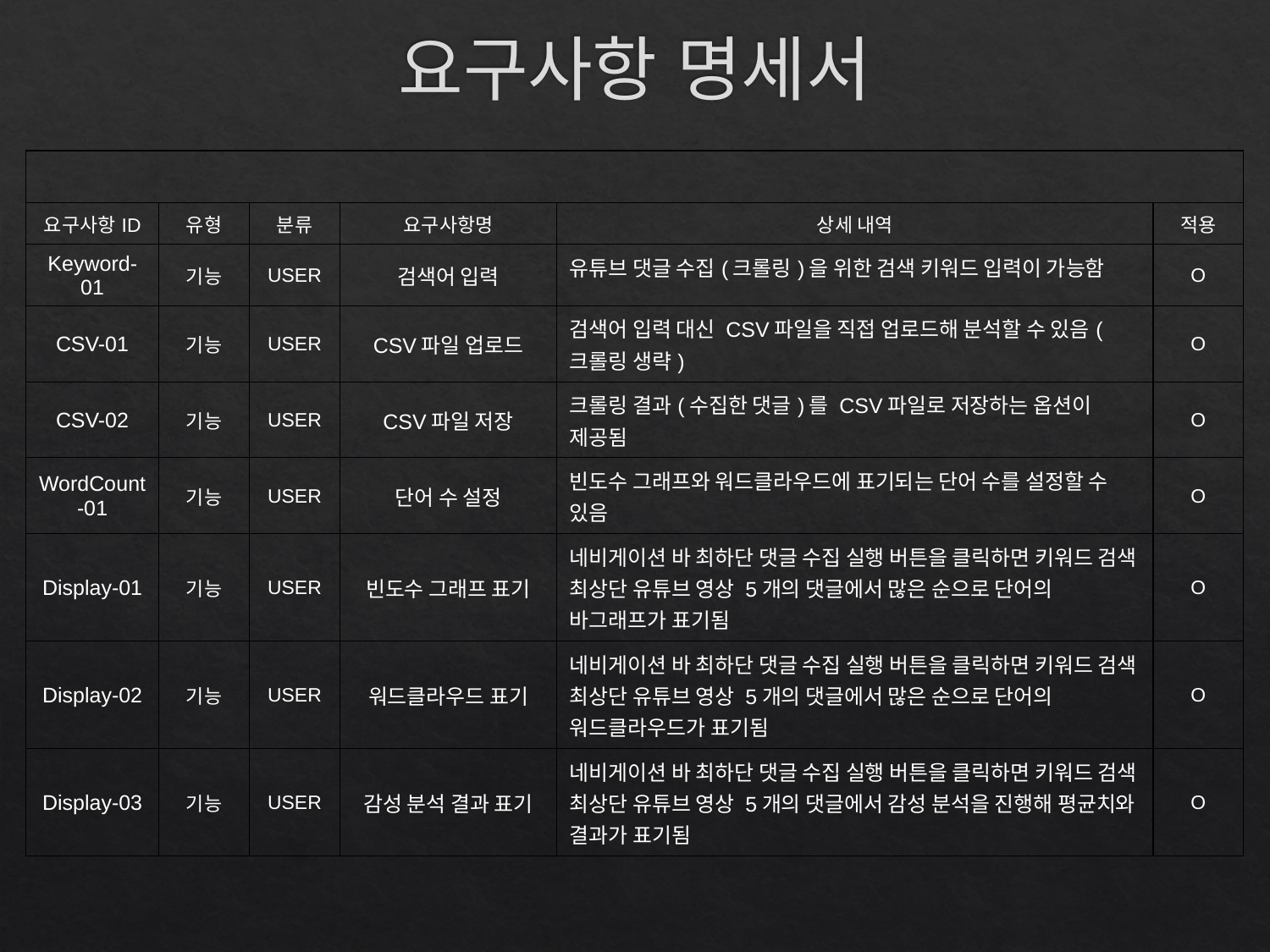

# 요구사항 명세서
|  |  |  |  |  |  |
| --- | --- | --- | --- | --- | --- |
| 요구사항ID | 유형 | 분류 | 요구사항명 | 상세 내역 | 적용 |
| Keyword-01 | 기능 | USER | 검색어 입력 | 유튜브 댓글 수집(크롤링)을 위한 검색 키워드 입력이 가능함 | O |
| CSV-01 | 기능 | USER | CSV파일 업로드 | 검색어 입력 대신 CSV파일을 직접 업로드해 분석할 수 있음(크롤링 생략) | O |
| CSV-02 | 기능 | USER | CSV파일 저장 | 크롤링 결과(수집한 댓글)를 CSV파일로 저장하는 옵션이 제공됨 | O |
| WordCount-01 | 기능 | USER | 단어 수 설정 | 빈도수 그래프와 워드클라우드에 표기되는 단어 수를 설정할 수 있음 | O |
| Display-01 | 기능 | USER | 빈도수 그래프 표기 | 네비게이션 바 최하단 댓글 수집 실행 버튼을 클릭하면 키워드 검색 최상단 유튜브 영상 5개의 댓글에서 많은 순으로 단어의 바그래프가 표기됨 | O |
| Display-02 | 기능 | USER | 워드클라우드 표기 | 네비게이션 바 최하단 댓글 수집 실행 버튼을 클릭하면 키워드 검색 최상단 유튜브 영상 5개의 댓글에서 많은 순으로 단어의 워드클라우드가 표기됨 | O |
| Display-03 | 기능 | USER | 감성 분석 결과 표기 | 네비게이션 바 최하단 댓글 수집 실행 버튼을 클릭하면 키워드 검색 최상단 유튜브 영상 5개의 댓글에서 감성 분석을 진행해 평균치와 결과가 표기됨 | O |